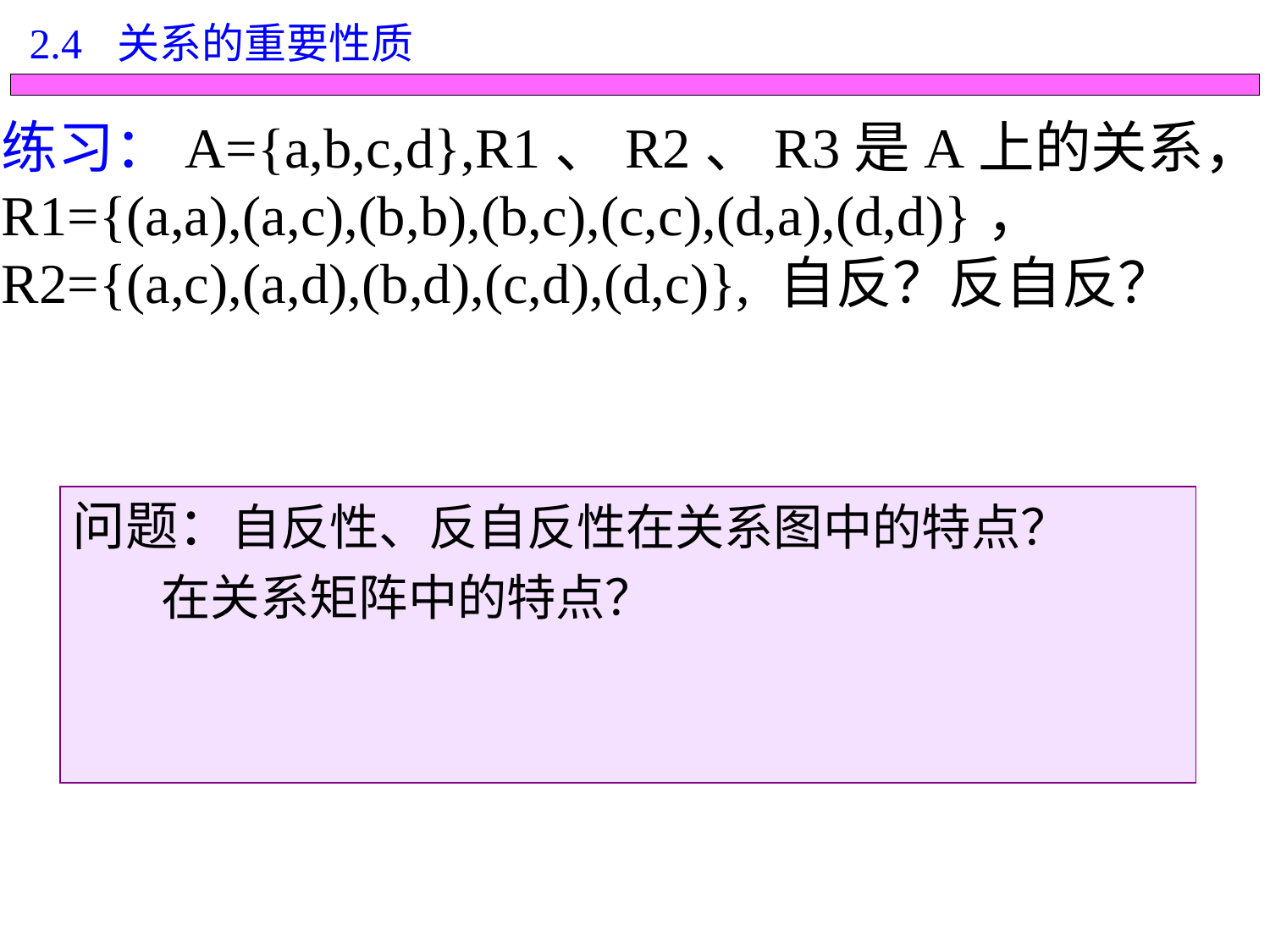

2.4 关系的重要性质

练习：A={a,b,c,d},R1、R2、R3是A上的关系，
R1={(a,a),(a,c),(b,b),(b,c),(c,c),(d,a),(d,d)}，
R2={(a,c),(a,d),(b,d),(c,d),(d,c)}, 自反？反自反？
问题：自反性、反自反性在关系图中的特点？
       在关系矩阵中的特点？